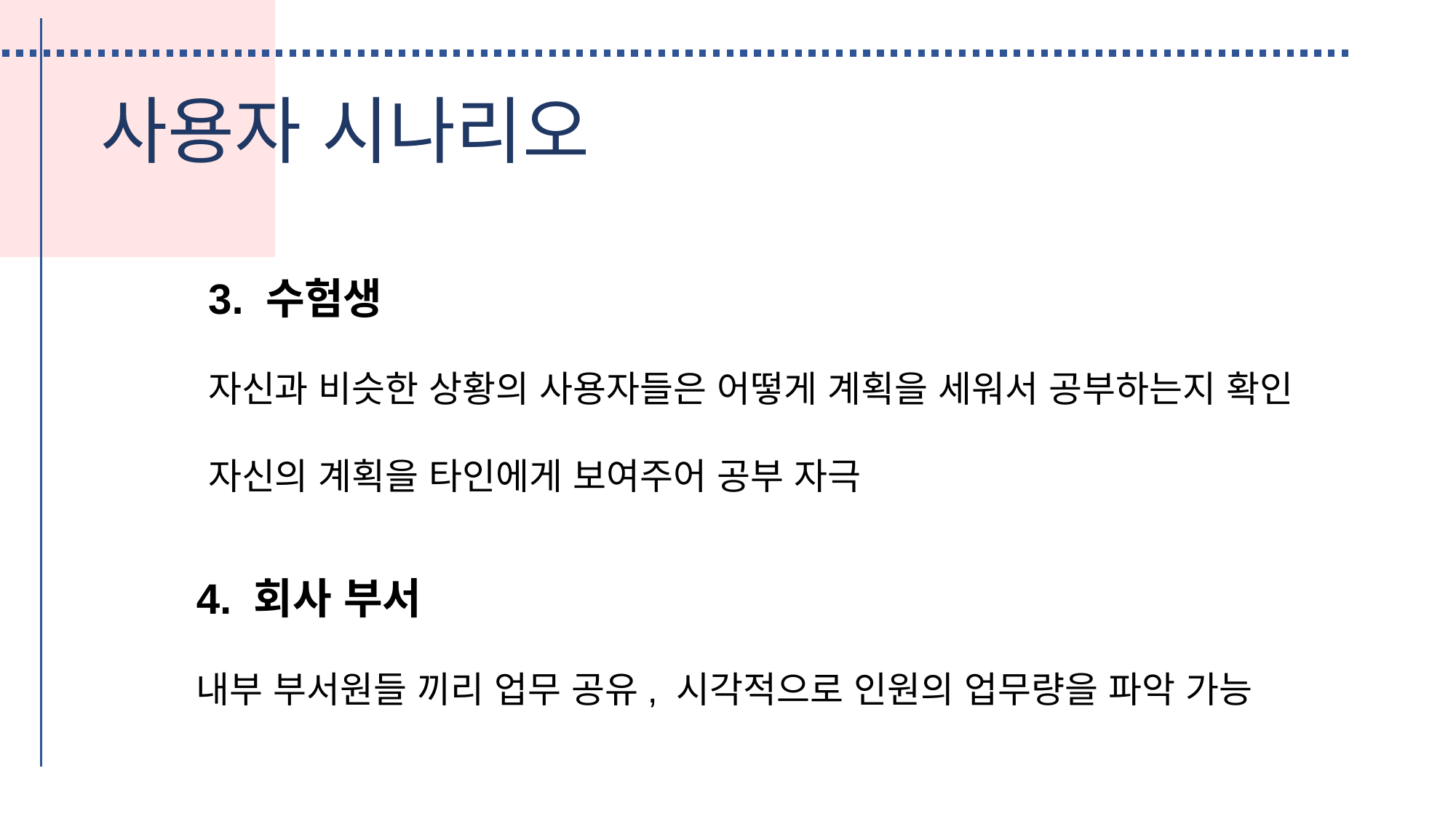

사용자 시나리오
3. 수험생
자신과 비슷한 상황의 사용자들은 어떻게 계획을 세워서 공부하는지 확인
자신의 계획을 타인에게 보여주어 공부 자극
4. 회사 부서
내부 부서원들 끼리 업무 공유, 시각적으로 인원의 업무량을 파악 가능